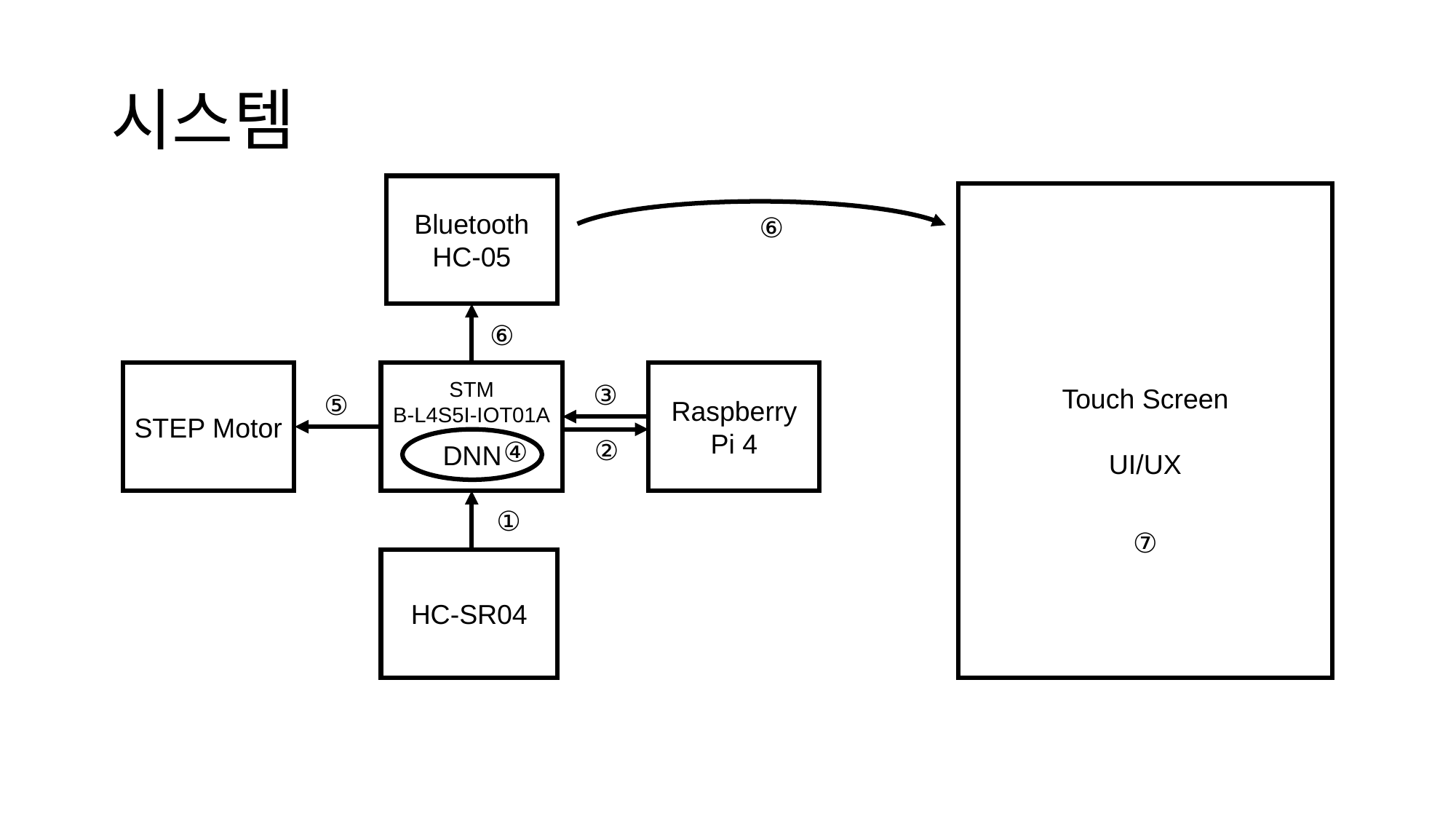

# 시스템
Bluetooth
HC-05
Touch Screen

UI/UX

⑥
⑥
STEP Motor
STM
B-L4S5I-IOT01A

Raspberry Pi 4
③
⑤
②
DNN
④
①
⑦
HC-SR04